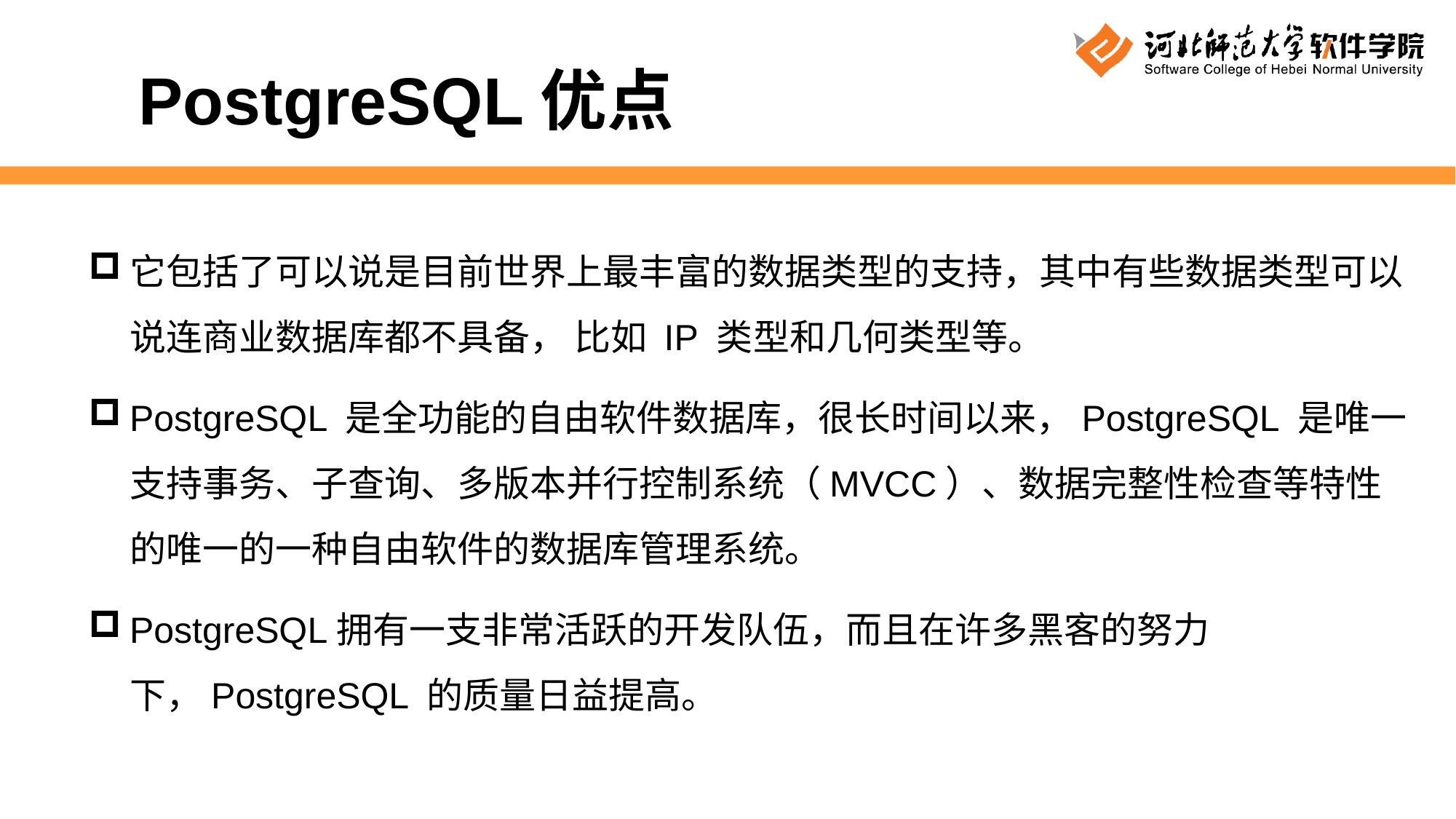

PostgreSQL优点
它包括了可以说是目前世界上最丰富的数据类型的支持，其中有些数据类型可以说连商业数据库都不具备， 比如 IP 类型和几何类型等。
PostgreSQL 是全功能的自由软件数据库，很长时间以来，PostgreSQL 是唯一支持事务、子查询、多版本并行控制系统（MVCC）、数据完整性检查等特性的唯一的一种自由软件的数据库管理系统。
PostgreSQL拥有一支非常活跃的开发队伍，而且在许多黑客的努力下，PostgreSQL 的质量日益提高。